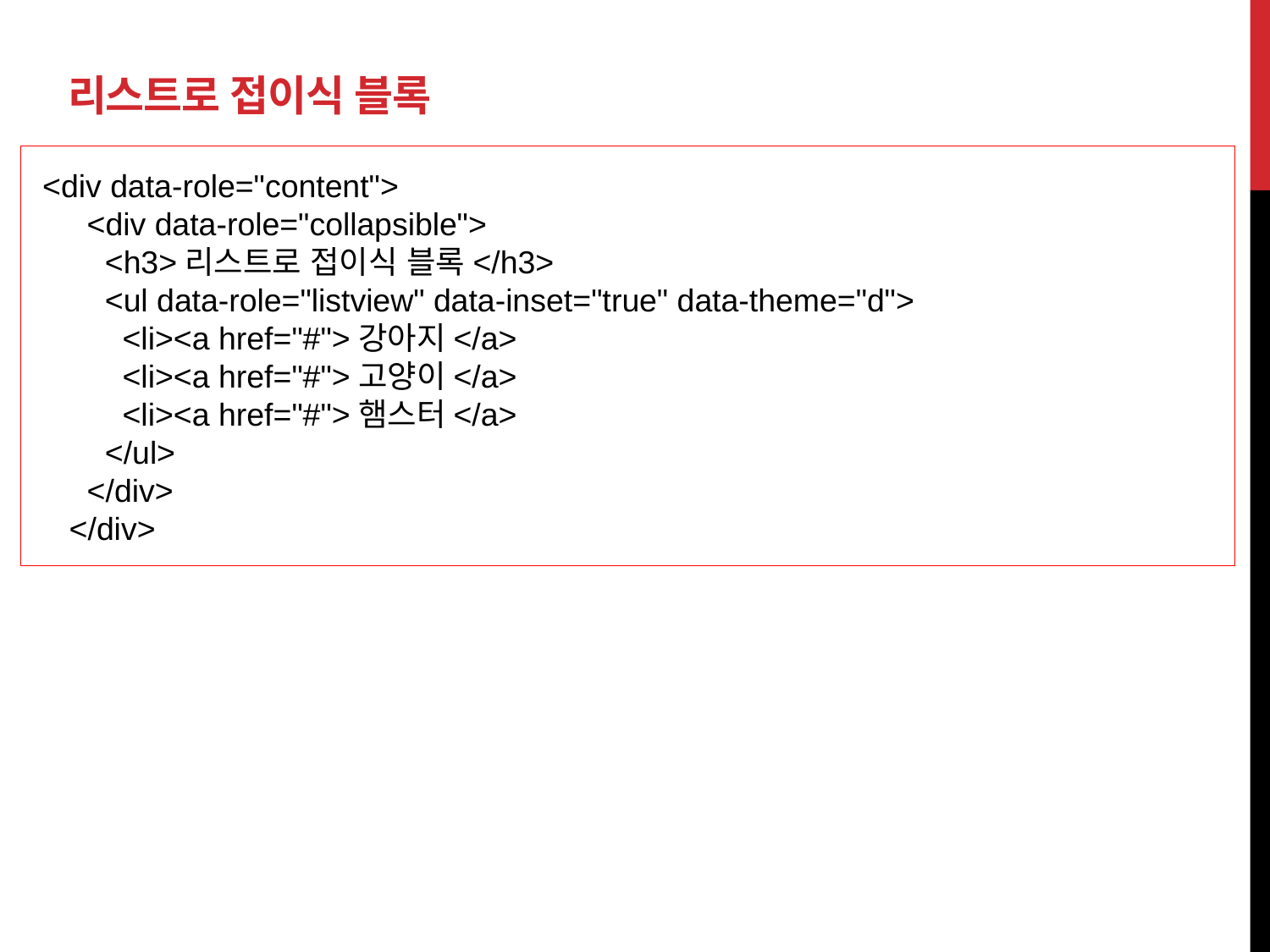

# 리스트로 접이식 블록
 <div data-role="content">
      <div data-role="collapsible">
        <h3>리스트로 접이식 블록</h3>
        <ul data-role="listview" data-inset="true" data-theme="d">
          <li><a href="#">강아지</a>
          <li><a href="#">고양이</a>
          <li><a href="#">햄스터</a>
        </ul>
      </div>
    </div>